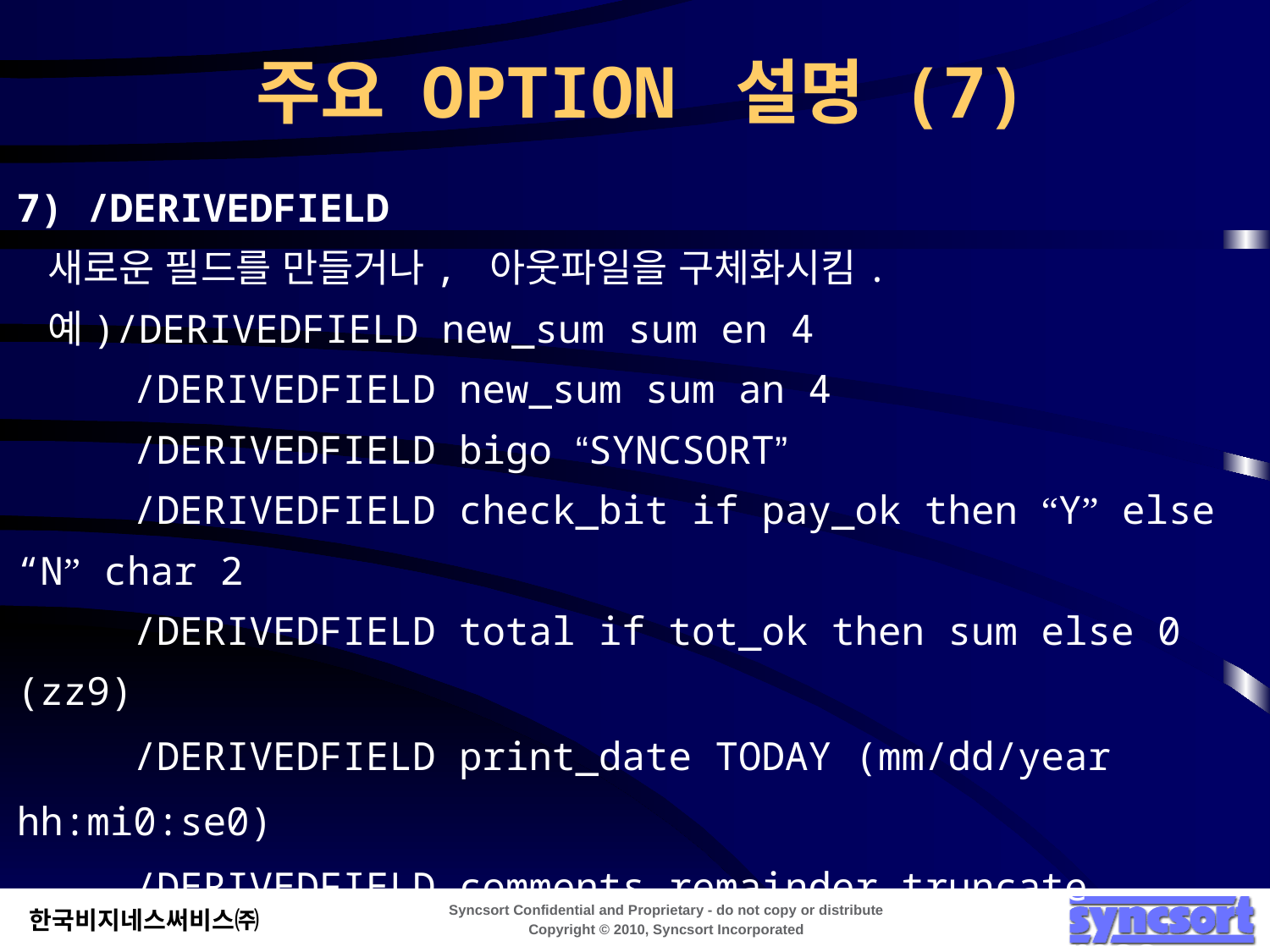

주요 OPTION 설명 (7)
7) /DERIVEDFIELD
  새로운 필드를 만들거나, 아웃파일을 구체화시킴.
  예)/DERIVEDFIELD new_sum sum en 4
     /DERIVEDFIELD new_sum sum an 4
     /DERIVEDFIELD bigo “SYNCSORT”
     /DERIVEDFIELD check_bit if pay_ok then “Y” else “N” char 2
     /DERIVEDFIELD total if tot_ok then sum else 0 (zz9)
     /DERIVEDFIELD print_date TODAY (mm/dd/year hh:mi0:se0)
     /DERIVEDFIELD comments remainder truncate
     /DERIVEDFIELD num RECORDNUMBER an 3 compress